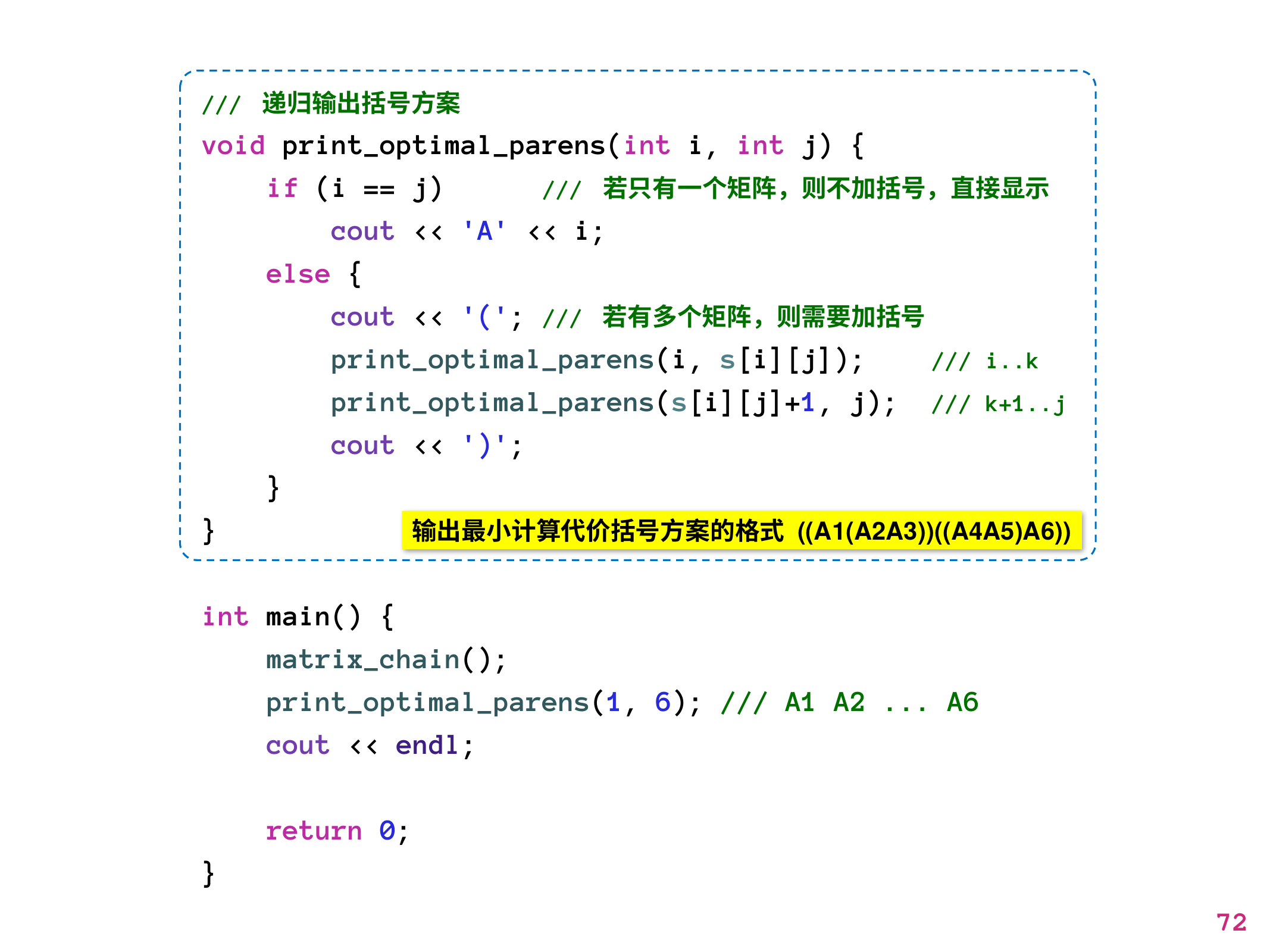

/// 递归输出括号方案
void print_optimal_parens(int i, int j) {
    if (i == j)      /// 若只有一个矩阵，则不加括号，直接显示
        cout << 'A' << i;
    else {
        cout << '('; /// 若有多个矩阵，则需要加括号
        print_optimal_parens(i, s[i][j]);    /// i..k
        print_optimal_parens(s[i][j]+1, j);  /// k+1..j
        cout << ')';
    }
}

int main() {
    matrix_chain();
    print_optimal_parens(1, 6); /// A1 A2 ... A6
    cout << endl;

    return 0;
}
输出最小计算代价括号方案的格式 ((A1(A2A3))((A4A5)A6))
72